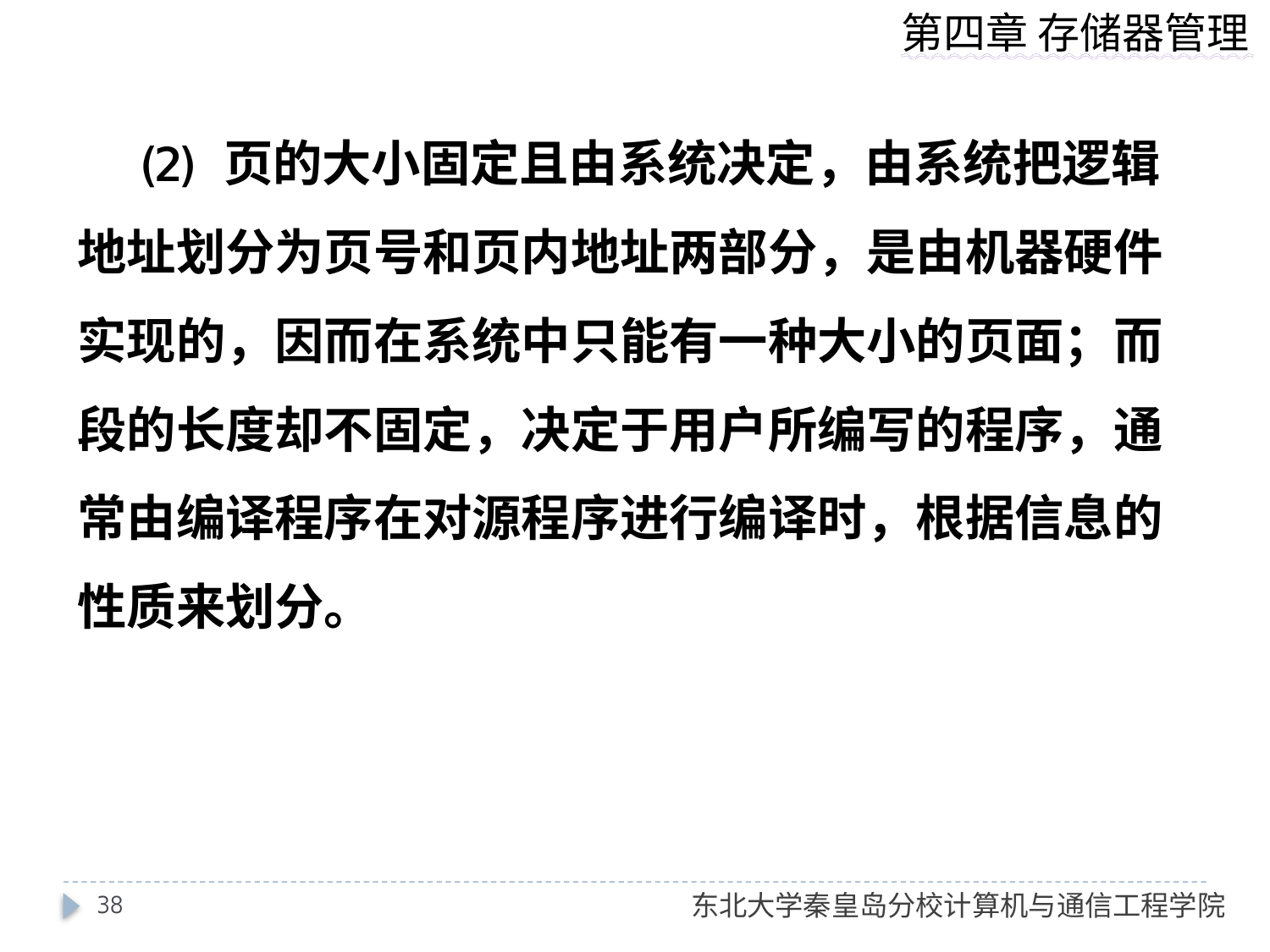

(2) 页的大小固定且由系统决定，由系统把逻辑地址划分为页号和页内地址两部分，是由机器硬件实现的，因而在系统中只能有一种大小的页面；而段的长度却不固定，决定于用户所编写的程序，通常由编译程序在对源程序进行编译时，根据信息的性质来划分。
38